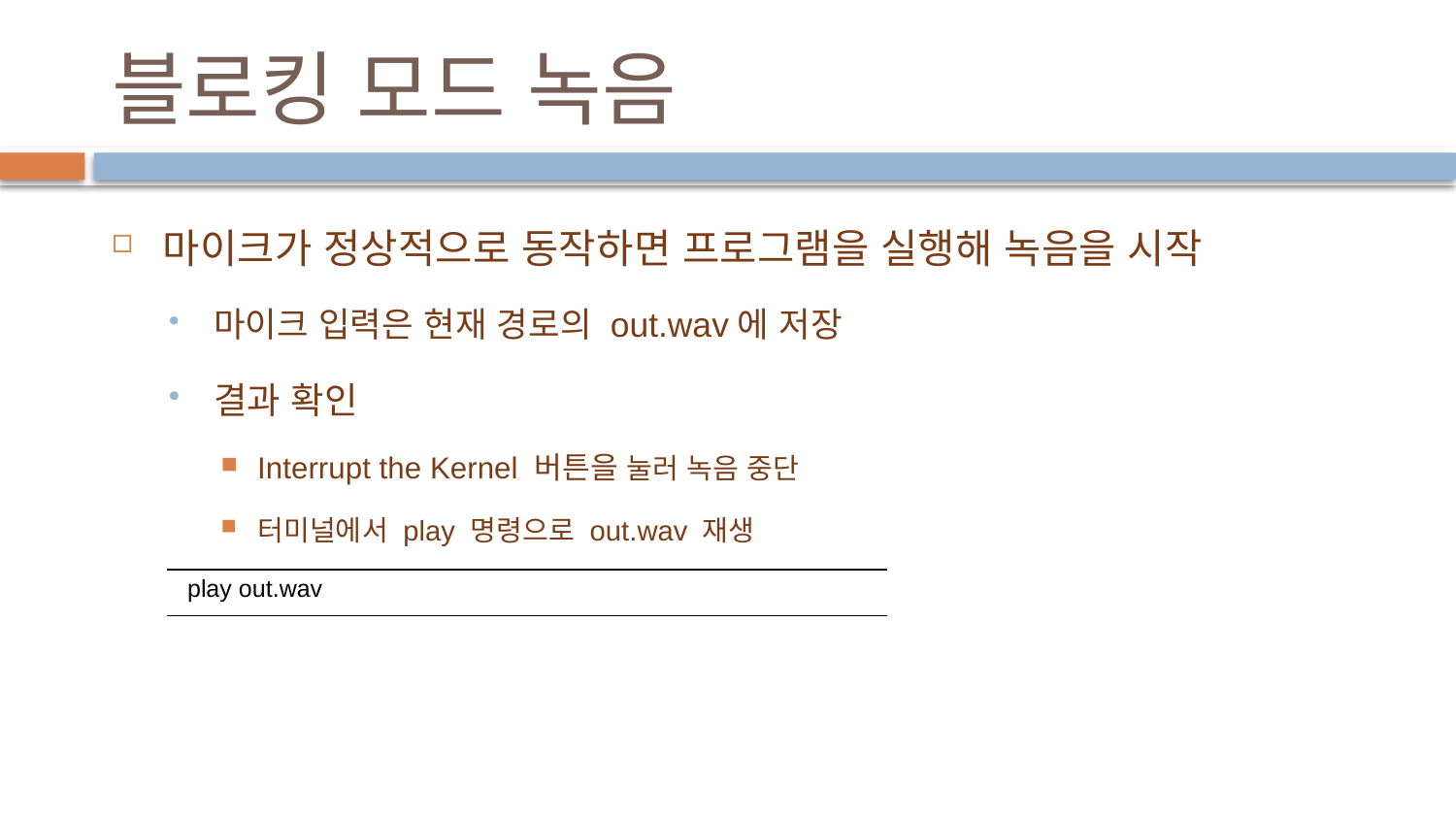

# 블로킹 모드 녹음
마이크가 정상적으로 동작하면 프로그램을 실행해 녹음을 시작
마이크 입력은 현재 경로의 out.wav에 저장
결과 확인
Interrupt the Kernel 버튼을 눌러 녹음 중단
터미널에서 play 명령으로 out.wav 재생

| play out.wav |
| --- |